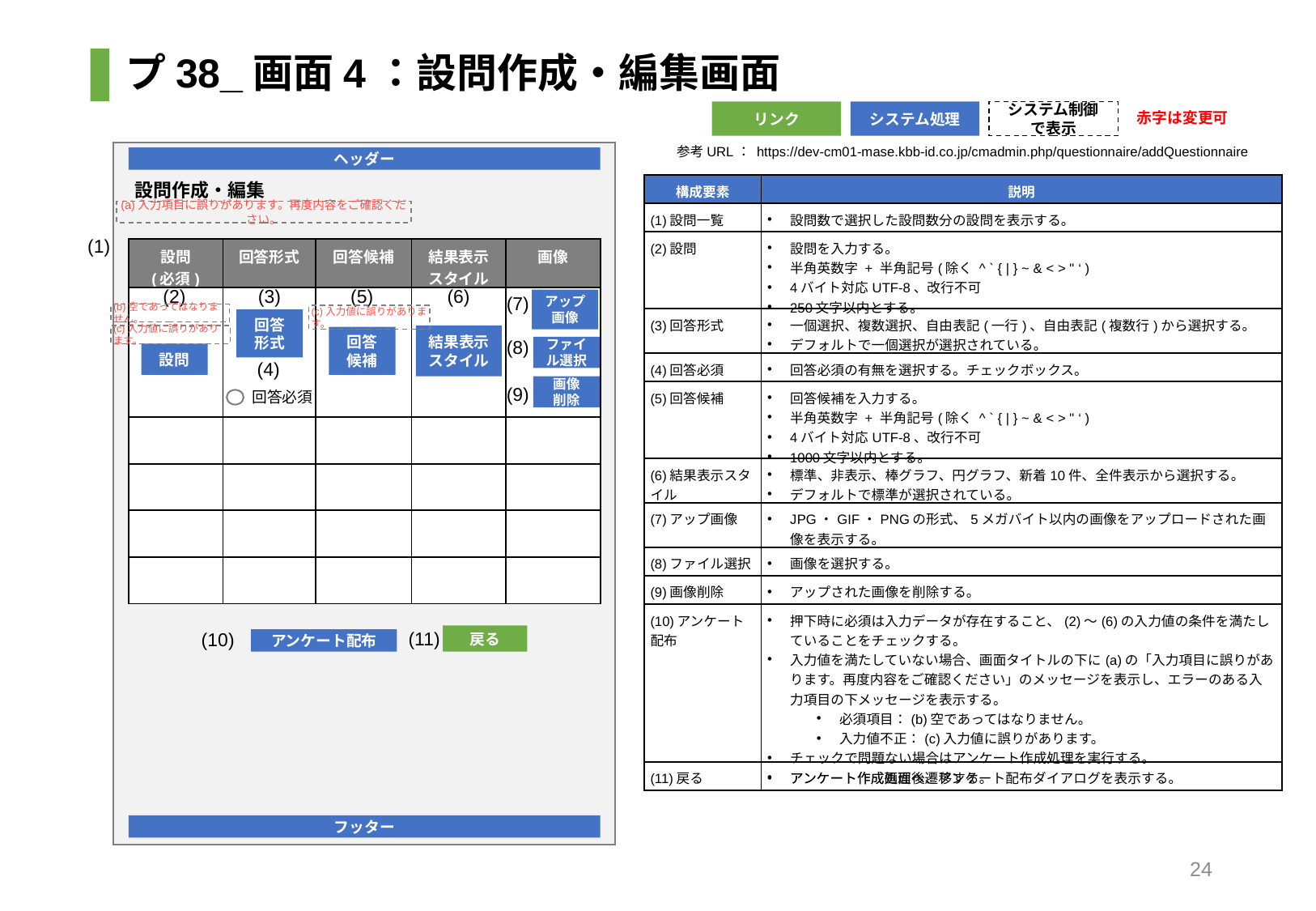

# プ38_画面4：設問作成・編集画面
赤字は変更可
リンク
システム処理
システム制御で表示
参考URL： https://dev-cm01-mase.kbb-id.co.jp/cmadmin.php/questionnaire/addQuestionnaire

ヘッダー
設問作成・編集
| 構成要素 | 説明 |
| --- | --- |
| (1)設問一覧 | 設問数で選択した設問数分の設問を表示する。 |
| (2)設問 | 設問を入力する。 半角英数字 + 半角記号(除く ^ ` { | } ~ & < > " ‘ ) 4バイト対応UTF-8、改行不可 250文字以内とする。 |
| (3)回答形式 | 一個選択、複数選択、自由表記(一行)、自由表記(複数行)から選択する。 デフォルトで一個選択が選択されている。 |
| (4)回答必須 | 回答必須の有無を選択する。チェックボックス。 |
| (5)回答候補 | 回答候補を入力する。 半角英数字 + 半角記号(除く ^ ` { | } ~ & < > " ‘ ) 4バイト対応UTF-8、改行不可 1000文字以内とする。 |
| (6)結果表示スタイル | 標準、非表示、棒グラフ、円グラフ、新着10件、全件表示から選択する。 デフォルトで標準が選択されている。 |
| (7)アップ画像 | JPG・GIF・PNGの形式、5メガバイト以内の画像をアップロードされた画像を表示する。 |
| (8)ファイル選択 | 画像を選択する。 |
| (9)画像削除 | アップされた画像を削除する。 |
| (10)アンケート配布 | 押下時に必須は入力データが存在すること、(2)〜(6)の入力値の条件を満たしていることをチェックする。 入力値を満たしていない場合、画面タイトルの下に(a)の「入力項目に誤りがあります。再度内容をご確認ください」のメッセージを表示し、エラーのある入力項目の下メッセージを表示する。 必須項目：(b)空であってはなりません。 入力値不正：(c)入力値に誤りがあります。 チェックで問題ない場合はアンケート作成処理を実行する。 アンケート作成処理後、アンケート配布ダイアログを表示する。 |
| (11)戻る | アンケート作成画面へ遷移する。 |
(a)入力項目に誤りがあります。再度内容をご確認ください。
(1)
| 設問 (必須) | 回答形式 | 回答候補 | 結果表示スタイル | 画像 |
| --- | --- | --- | --- | --- |
|  |  |  |  |  |
|  |  |  |  |  |
|  |  |  |  |  |
|  |  |  |  |  |
|  |  |  |  |  |
(2)
(3)
(5)
(6)
(7)
アップ画像
(b)空であってはなりません。
(c)入力値に誤りがあります。
回答
形式
結果表示
スタイル
(c)入力値に誤りがあります。
回答候補
(8)
ファイル選択
設問
(4)
画像
削除
(9)
回答必須

(11)
(10)
戻る
アンケート配布
フッター
24